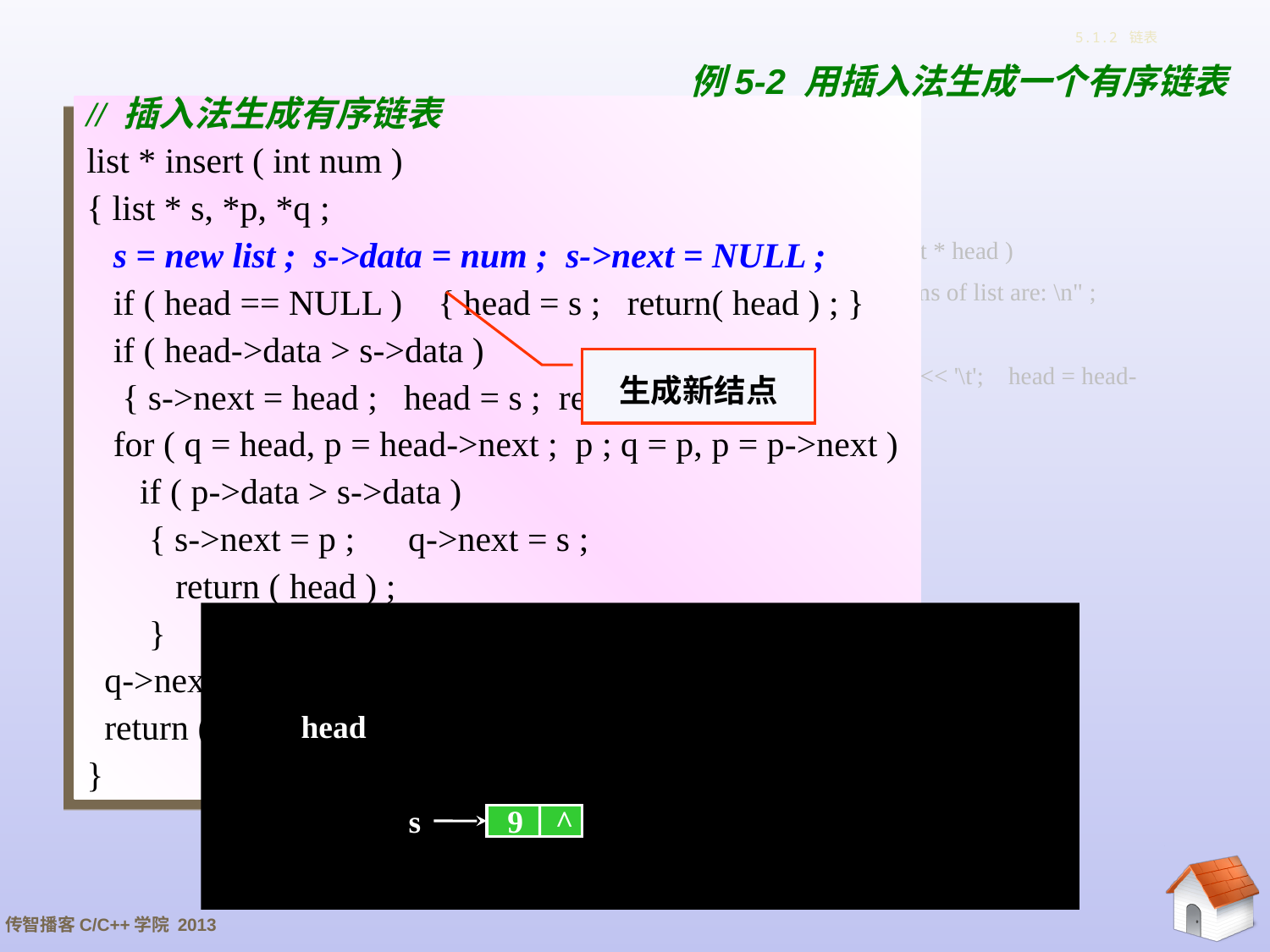

# 5.1.2 链表
例5-2 用插入法生成一个有序链表
// 插入法生成有序链表
list * insert ( int num )
{ list * s, *p, *q ;
   s = new list ;  s->data = num ;  s->next = NULL ;
   if ( head == NULL )    { head = s ;   return( head ) ; }
   if ( head->data > s->data )
    { s->next = head ;   head = s ;  return ( head ) ; }
   for ( q = head, p = head->next ;  p ; q = p, p = p->next )
      if ( p->data > s->data )
       { s->next = p ;      q->next = s ;
          return ( head ) ;
       }
  q->next = s ;
  return ( head ) ;
}
void showlist( const list * head )
{ cout << "now the items of list are: \n" ;
  while( head )
  { cout << head->data << '\t';    head = head->next ;  }
  cout << endl ;
}
 void main()
{ int k ;
  head = NULL ;
  cin >> k ;
  while( k != 0 )
    { head = insert(k) ;    cin >> k ; }
  showlist( head ) ;
}
生成新结点

head
s
 9    ^